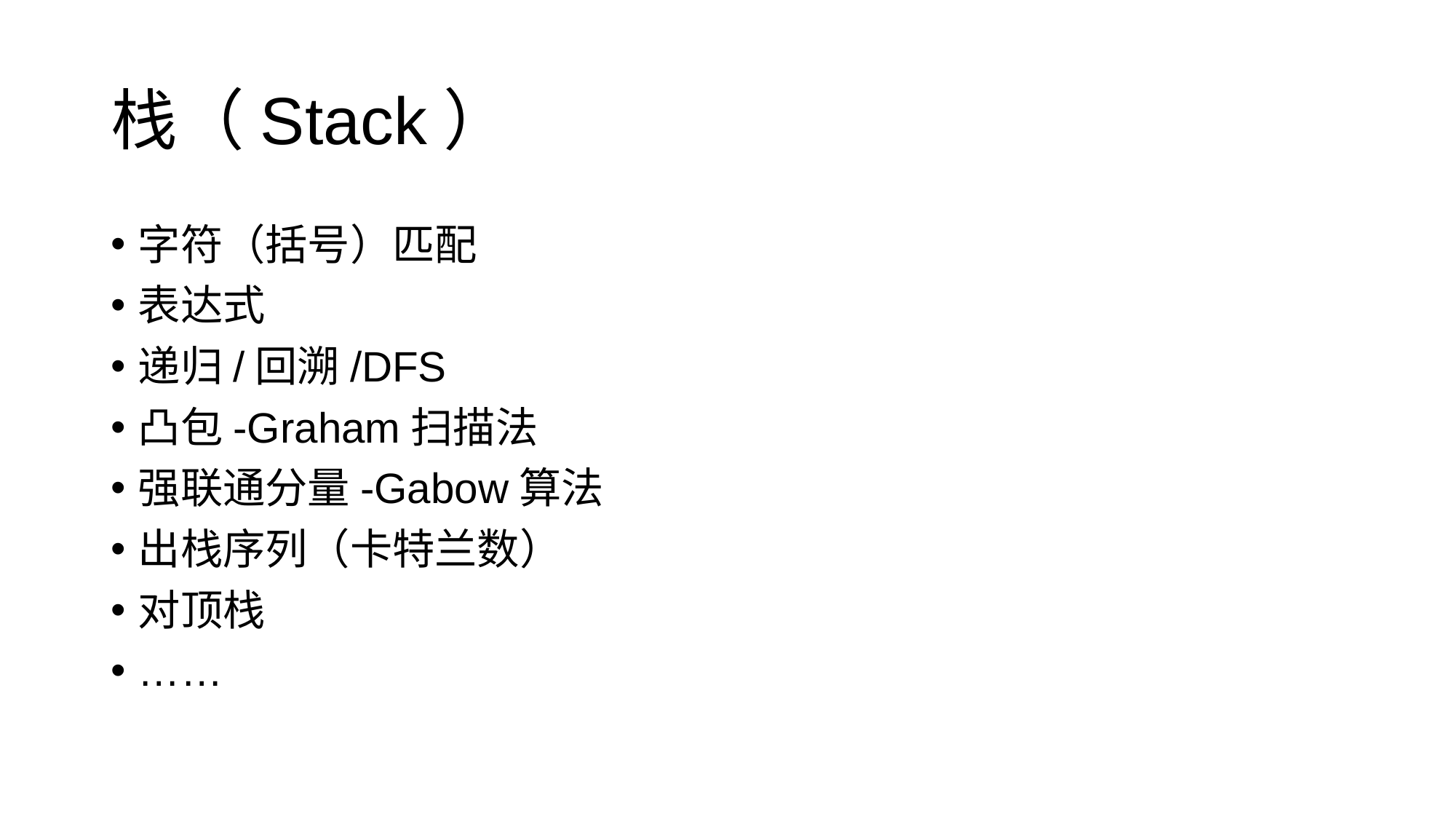

# 栈（Stack）
字符（括号）匹配
表达式
递归/回溯/DFS
凸包-Graham扫描法
强联通分量-Gabow算法
出栈序列（卡特兰数）
对顶栈
……